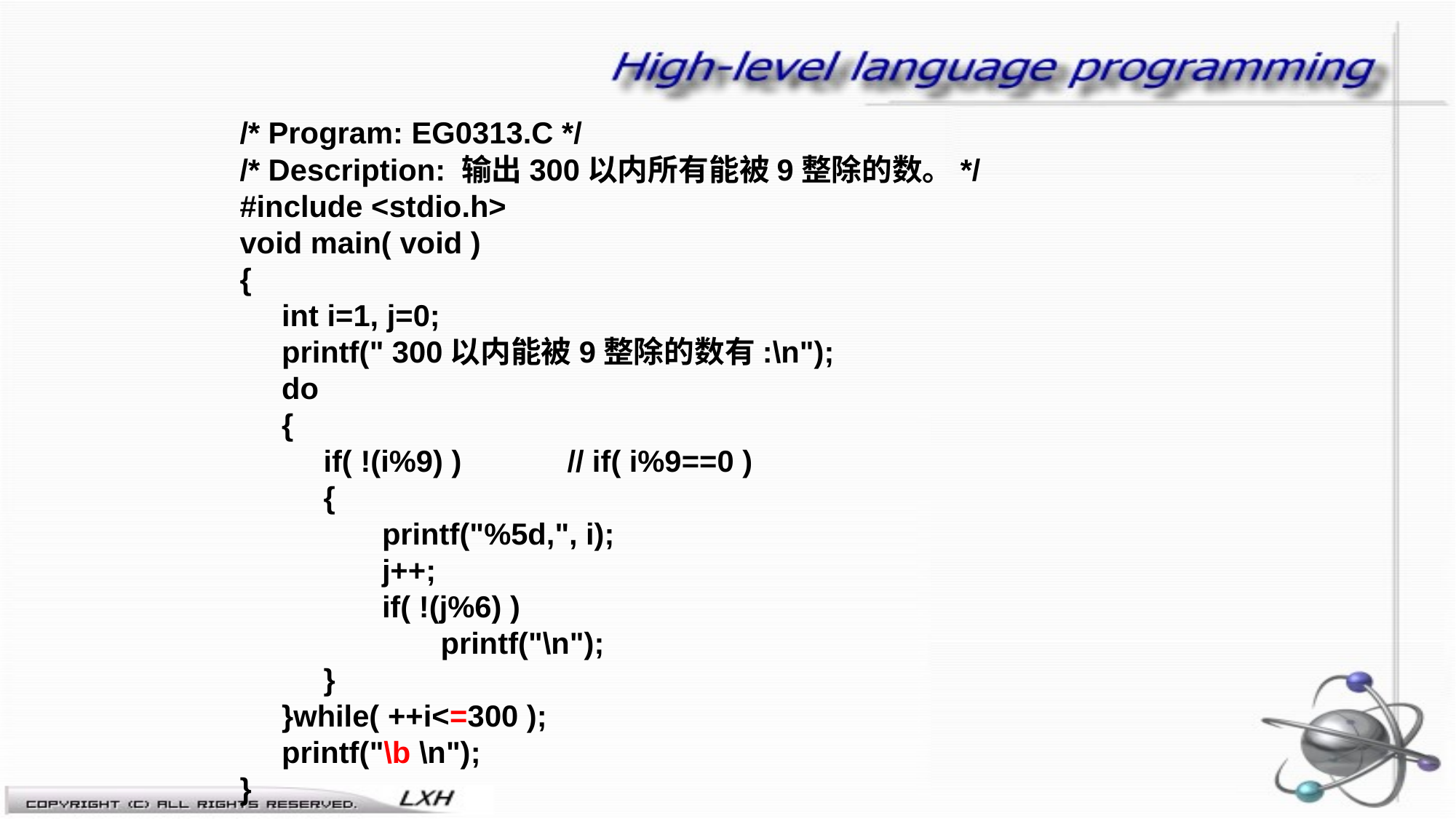

/* Program: EG0313.C */
/* Description: 输出300以内所有能被9整除的数。*/
#include <stdio.h>
void main( void )
{
     int i=1, j=0;
     printf(" 300以内能被9整除的数有:\n");
     do
     {
          if( !(i%9) ) 	// if( i%9==0 )
          {
                 printf("%5d,", i);
                 j++;
                 if( !(j%6) )
                        printf("\n");
          }
     }while( ++i<=300 );
     printf("\b \n");
}